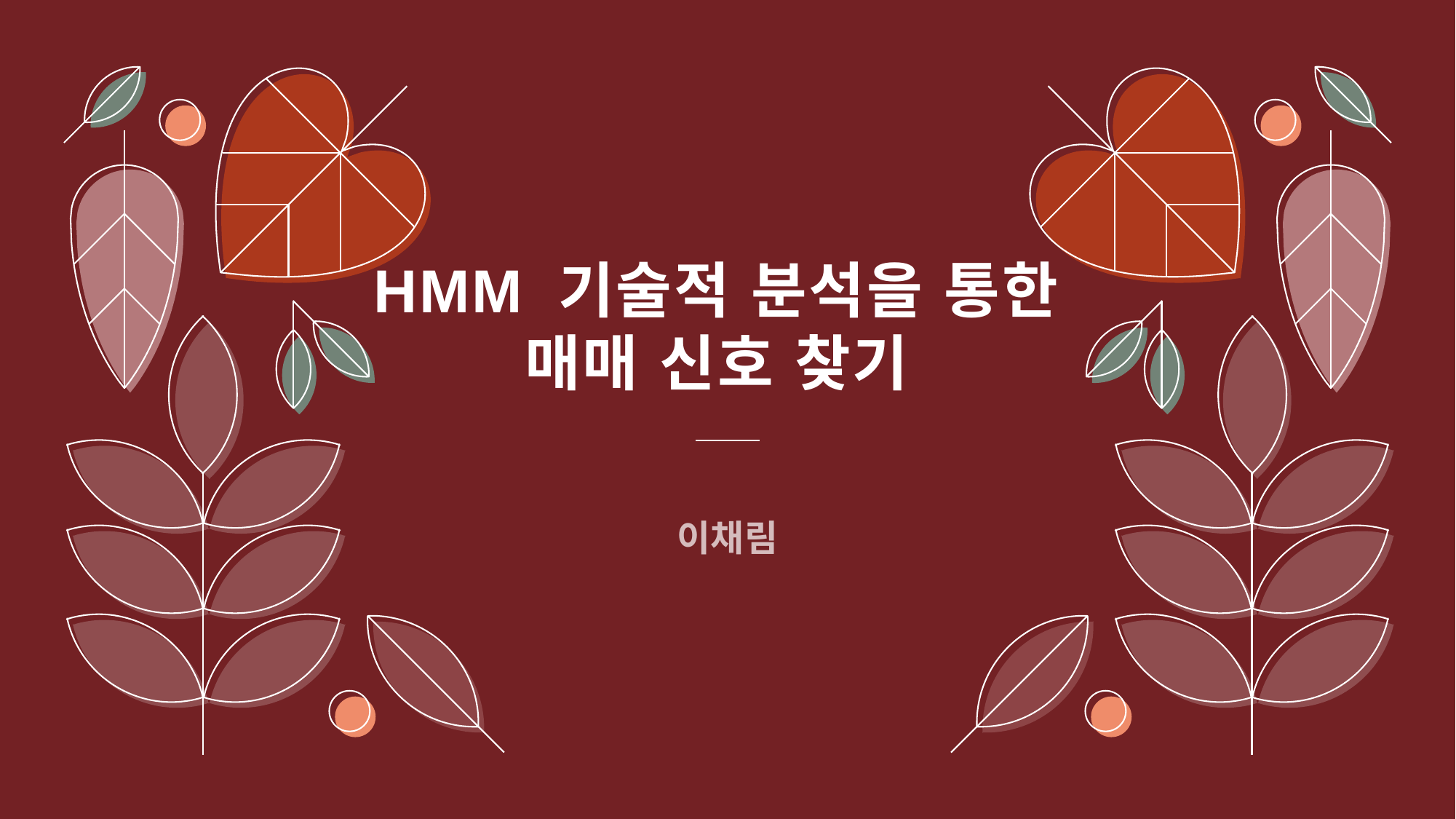

# HMM 기술적 분석을 통한 매매 신호 찾기

이채림